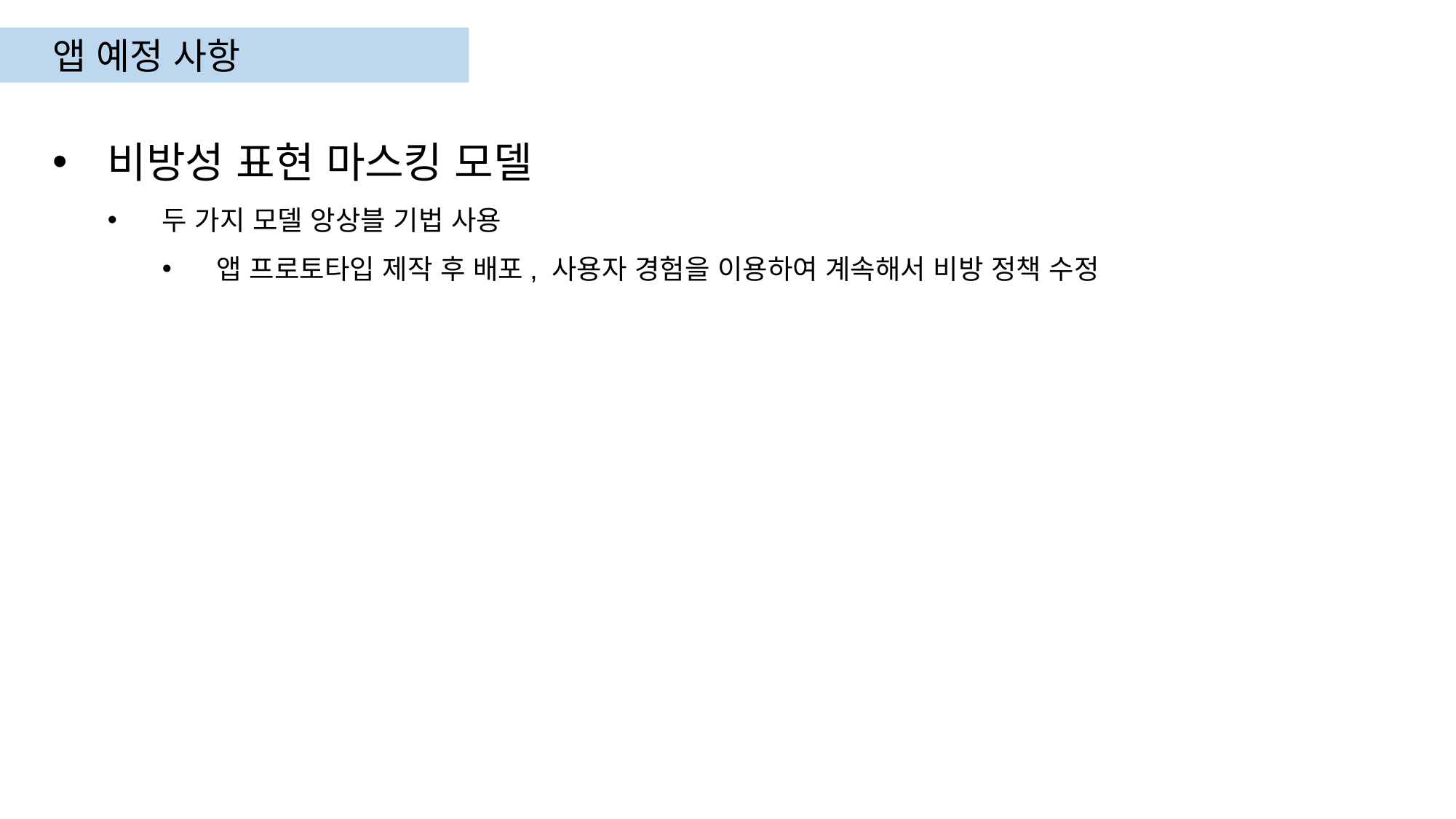

앱 예정 사항
비방성 표현 마스킹 모델
두 가지 모델 앙상블 기법 사용
앱 프로토타입 제작 후 배포, 사용자 경험을 이용하여 계속해서 비방 정책 수정